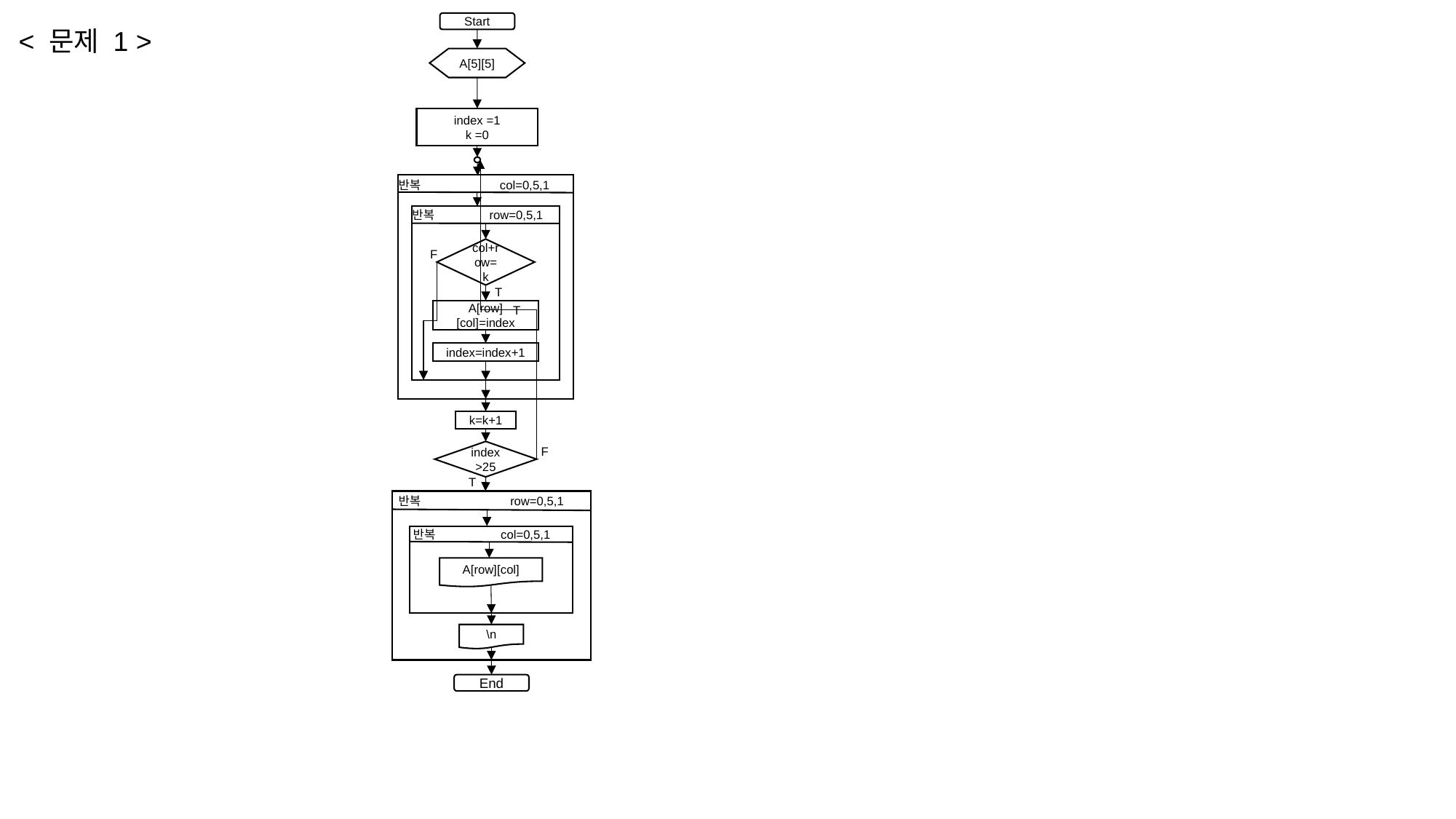

Start
index =1
k =0

반복                      col=0,5,1

반복               row=0,5,1

col+row=k
F
T
T
A[row][col]=index
index=index+1
k=k+1
F
index>25
T
반복                         row=0,5,1

반복                  col=0,5,1

A[row][col]
\n
End
A[5][5]
< 문제 1 >